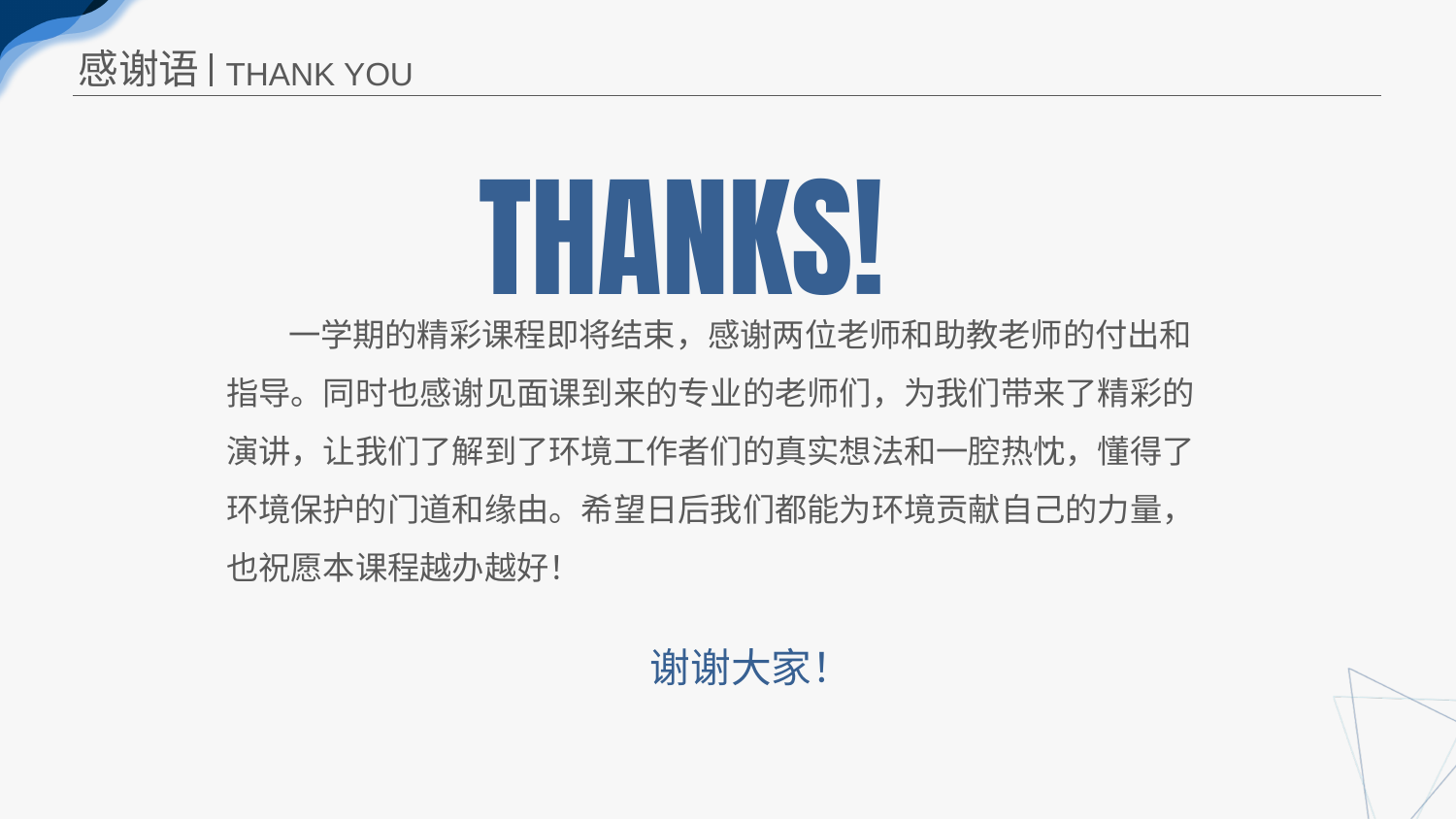

感谢语
THANK YOU
THANKS!
        一学期的精彩课程即将结束，感谢两位老师和助教老师的付出和指导。同时也感谢见面课到来的专业的老师们，为我们带来了精彩的演讲，让我们了解到了环境工作者们的真实想法和一腔热忱，懂得了环境保护的门道和缘由。希望日后我们都能为环境贡献自己的力量，也祝愿本课程越办越好！
谢谢大家！